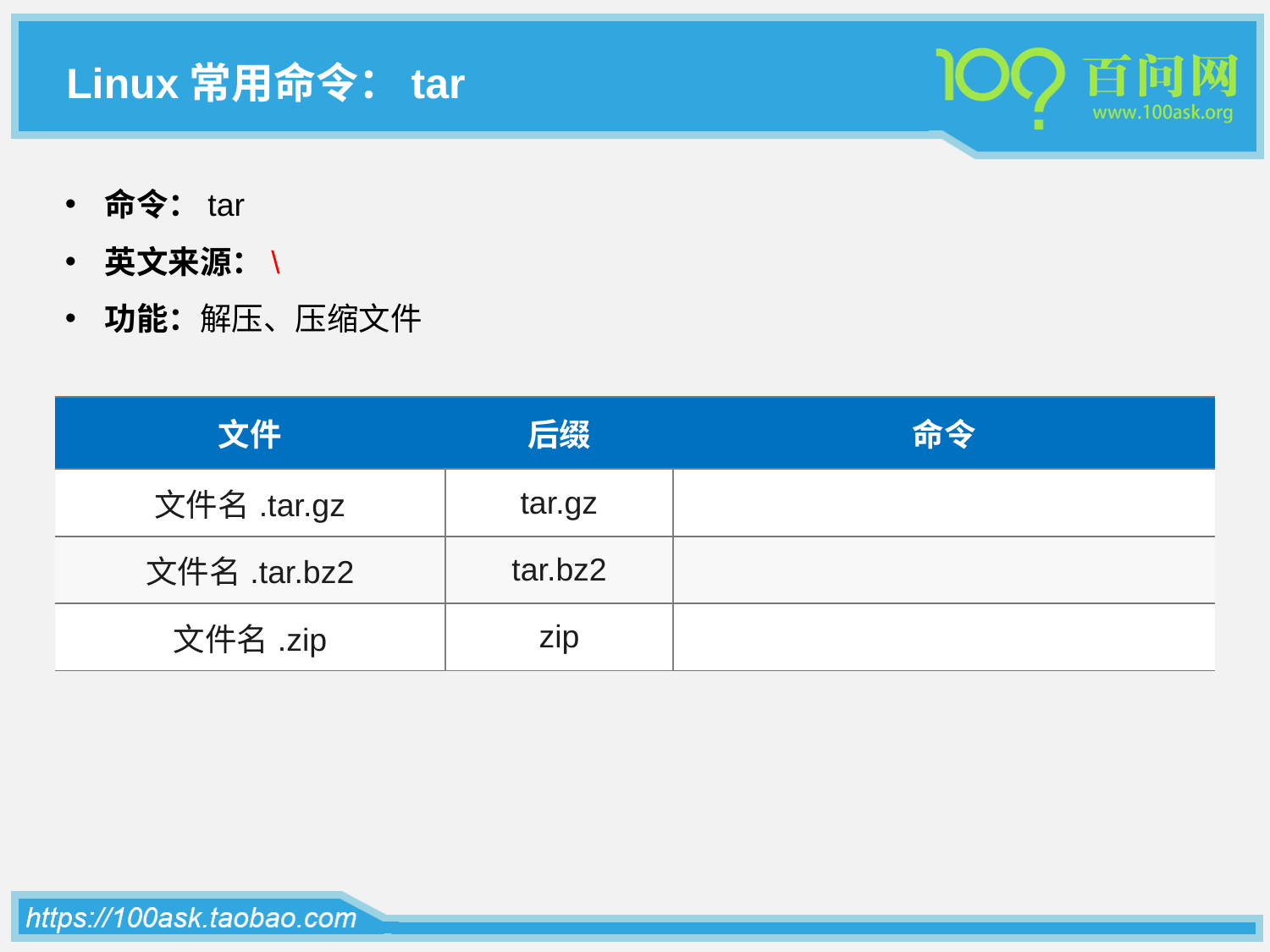

Linux常用命令：tar
命令：tar
英文来源：\
功能：解压、压缩文件

| 文件 | 后缀 | 命令 |
| --- | --- | --- |
| 文件名.tar.gz | tar.gz |  |
| 文件名.tar.bz2 | tar.bz2 |  |
| 文件名.zip | zip |  |